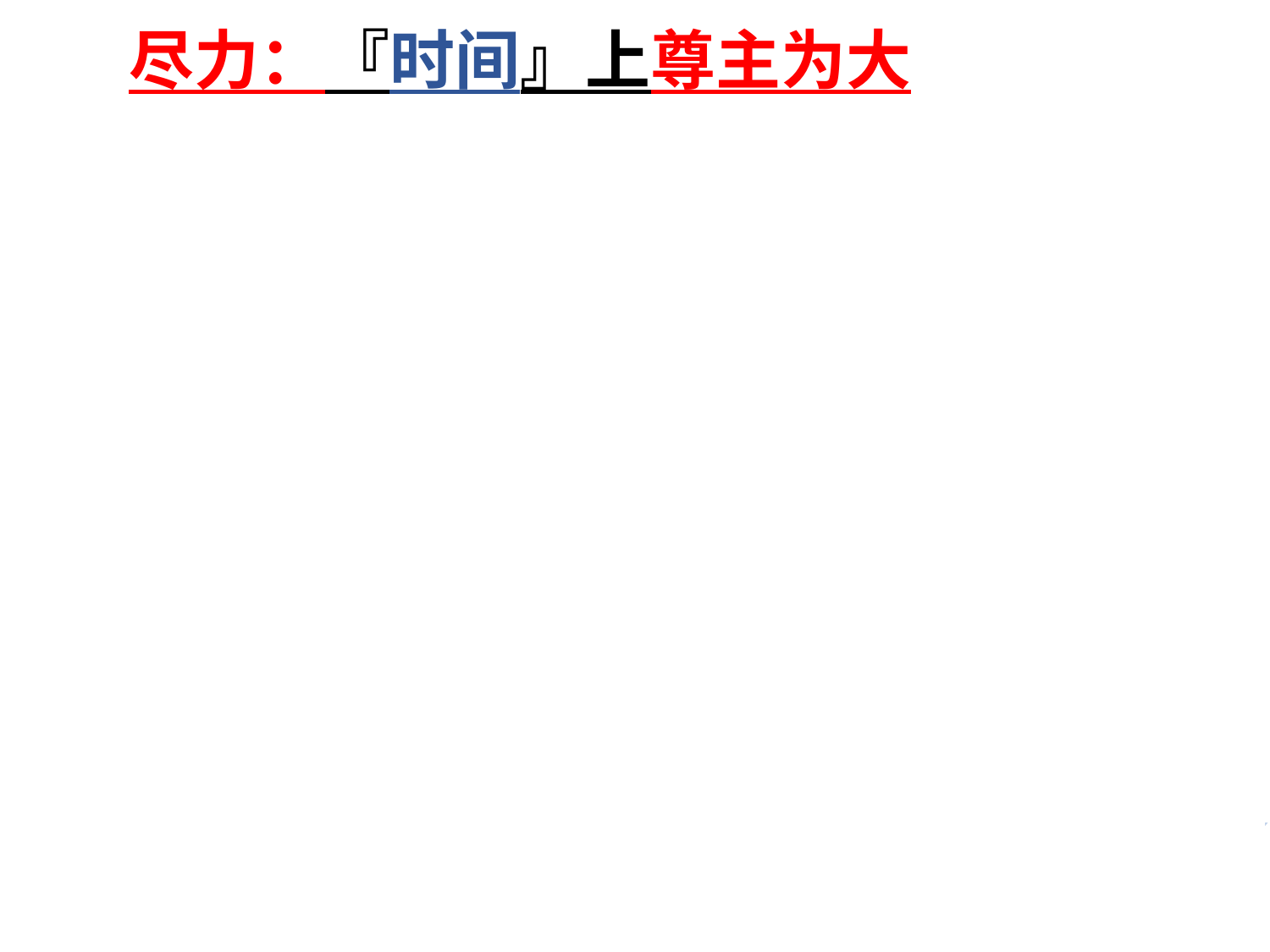

尽力：『时间』上尊主为大

- 敢于把宝贵的时间用于神的国与义
- 认识自己的有限的生命，时刻努力活出神的荣耀
- 恒定的聚会
- 没事的时候再聊神的事
- 时刻算计自己怎么能再多得一份
- 无事不登三宝殿
尊主为大
尊己为大